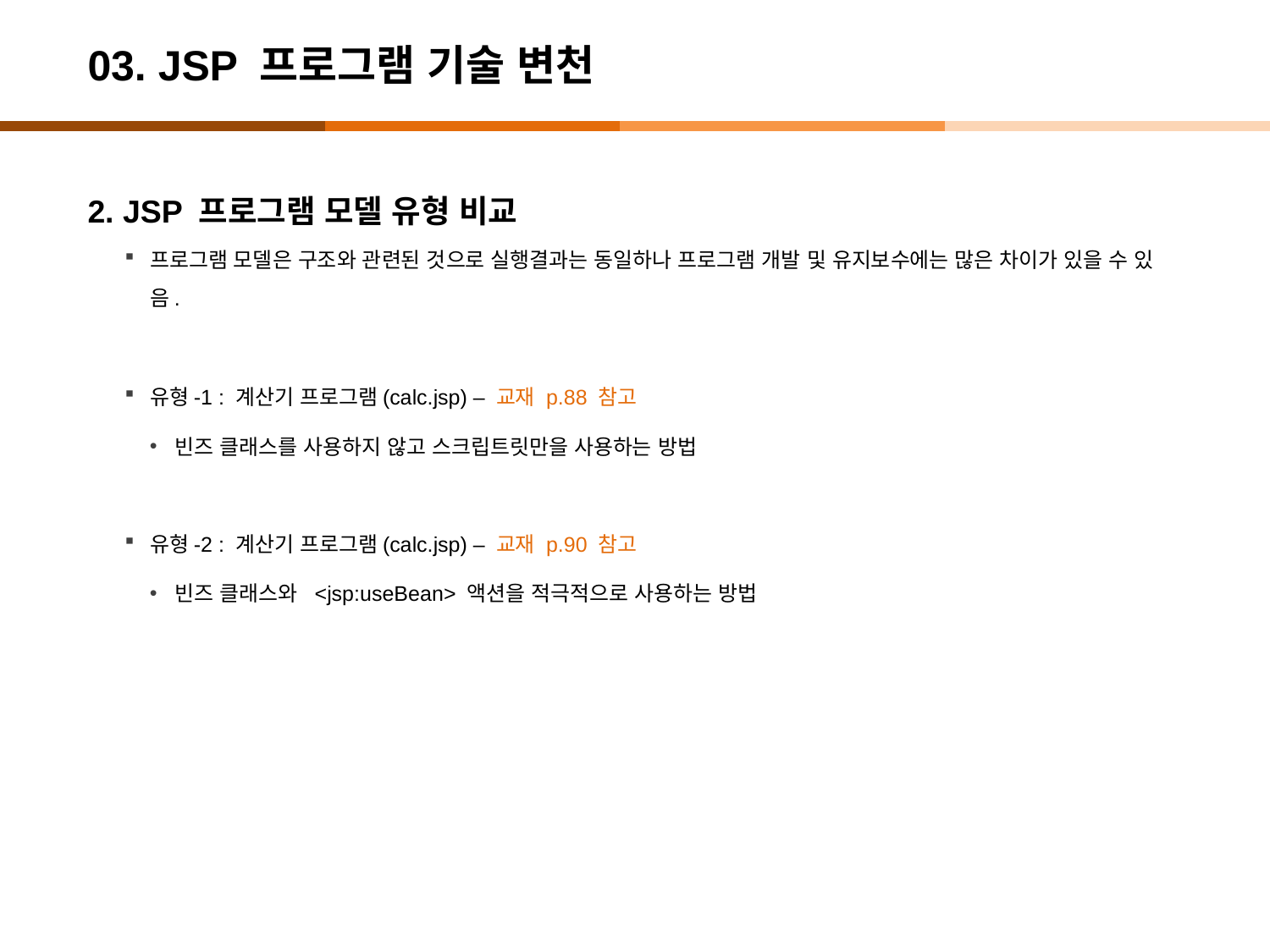

# 03. JSP 프로그램 기술 변천
2. JSP 프로그램 모델 유형 비교
프로그램 모델은 구조와 관련된 것으로 실행결과는 동일하나 프로그램 개발 및 유지보수에는 많은 차이가 있을 수 있음.

유형-1 : 계산기 프로그램(calc.jsp) – 교재 p.88 참고
빈즈 클래스를 사용하지 않고 스크립트릿만을 사용하는 방법

유형-2 : 계산기 프로그램(calc.jsp) – 교재 p.90 참고
빈즈 클래스와  <jsp:useBean> 액션을 적극적으로 사용하는 방법